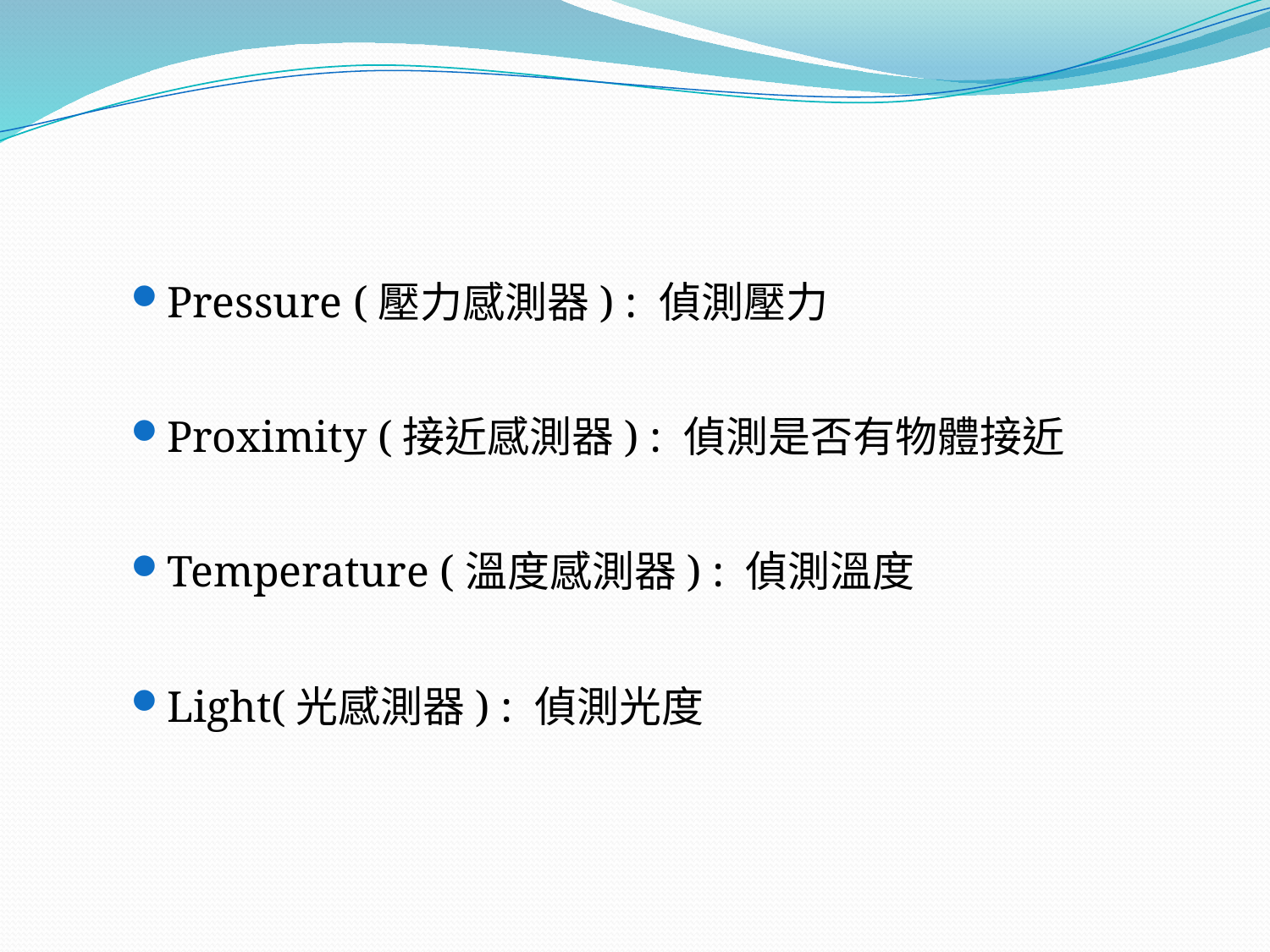

#
Pressure (壓力感測器) : 偵測壓力

Proximity (接近感測器) : 偵測是否有物體接近

Temperature (溫度感測器) : 偵測溫度

Light(光感測器) : 偵測光度